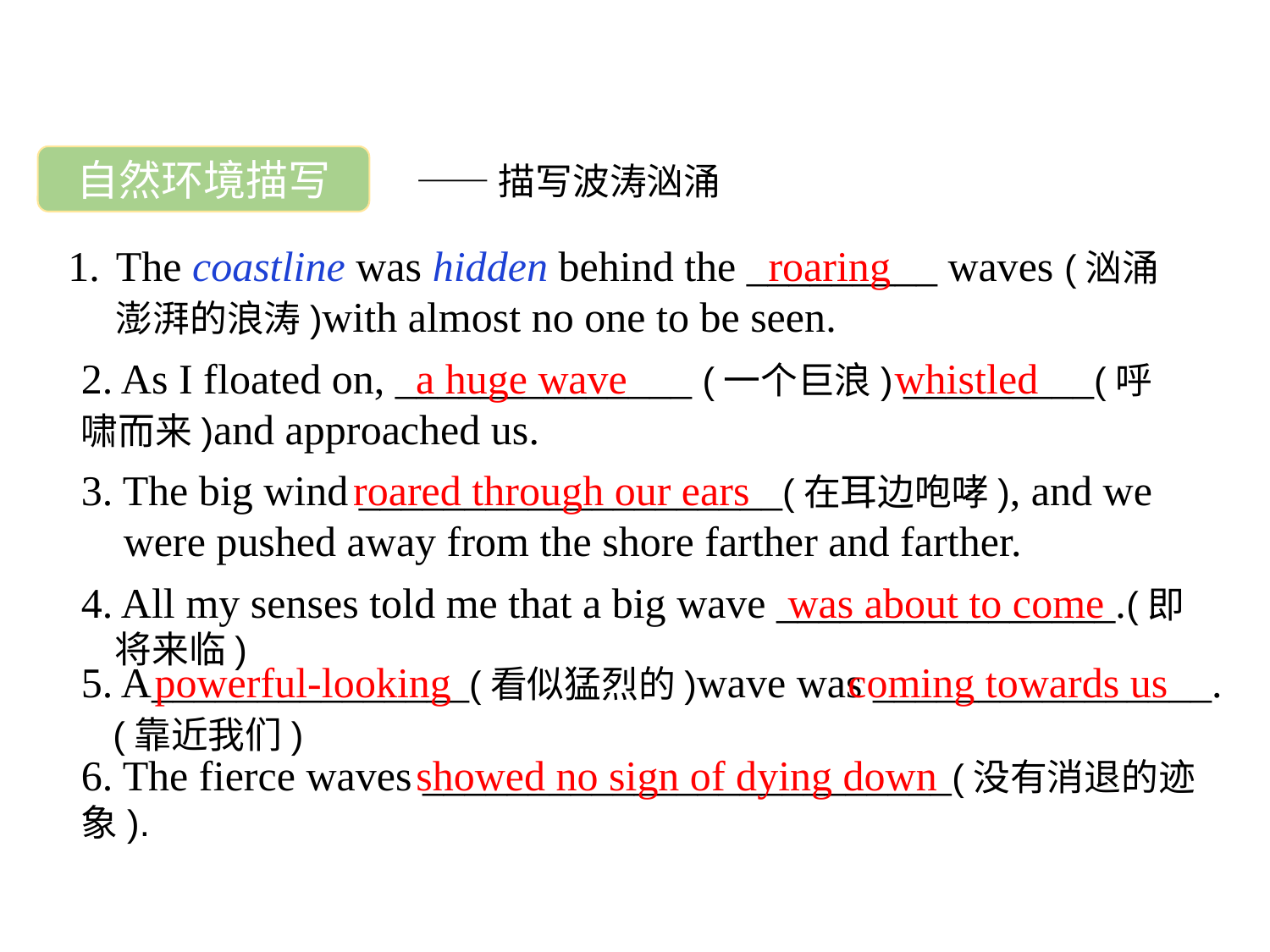

自然环境描写
——描写波涛汹涌
The coastline was hidden behind the _________ waves (汹涌澎湃的浪涛)with almost no one to be seen.
roaring
2. As I floated on, ______________ (一个巨浪) _________(呼啸而来)and approached us.
a huge wave
whistled
3. The big wind ____________________(在耳边咆哮), and we
    were pushed away from the shore farther and farther.
roared through our ears
4. All my senses told me that a big wave ________________.(即
   将来临)
was about to come
5. A_______________(看似猛烈的)wave was ________________.
   (靠近我们)
powerful-looking
coming towards us
6. The fierce waves _________________________(没有消退的迹象).
showed no sign of dying down